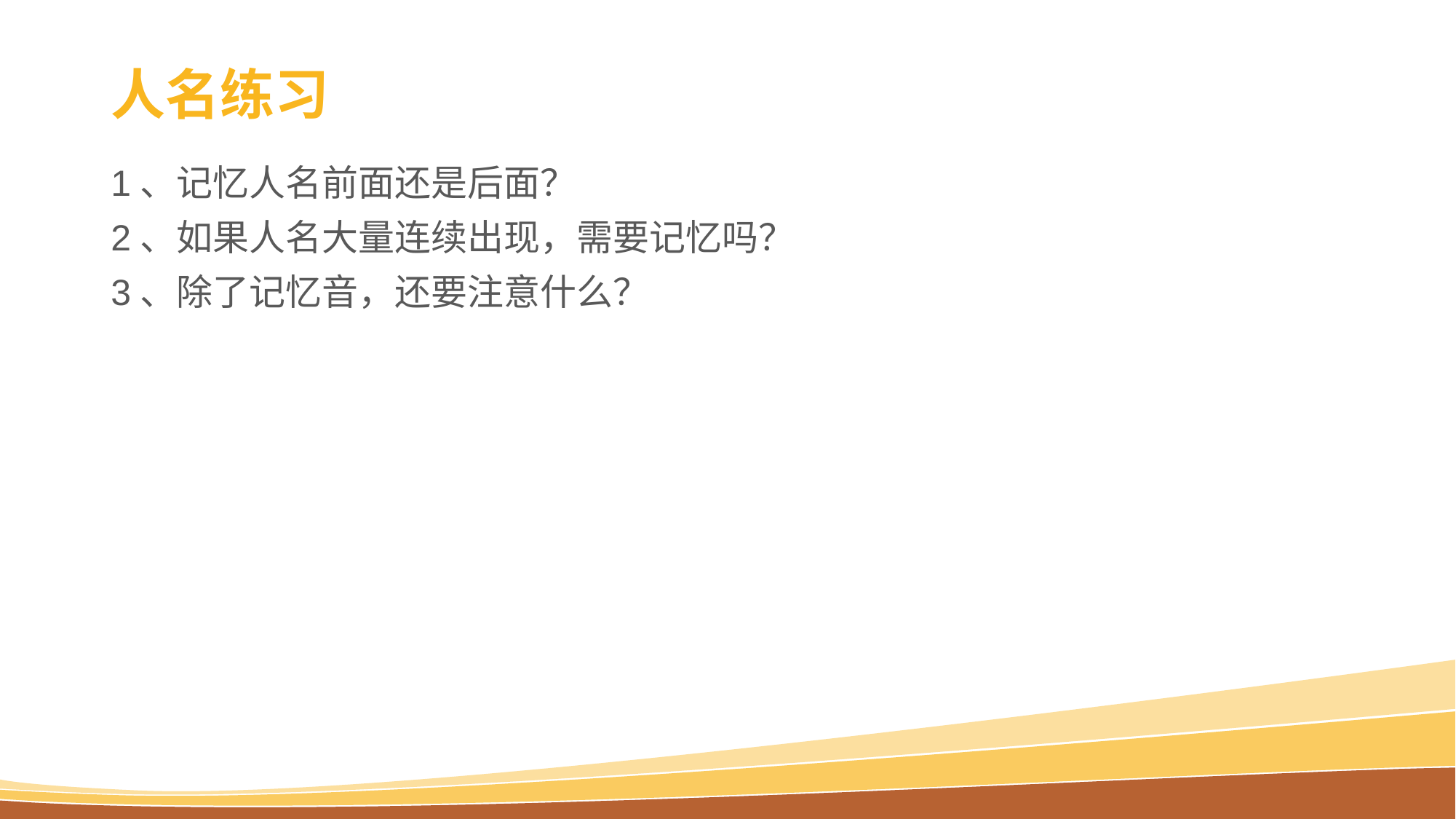

# 人名练习
1、记忆人名前面还是后面？
2、如果人名大量连续出现，需要记忆吗？
3、除了记忆音，还要注意什么？